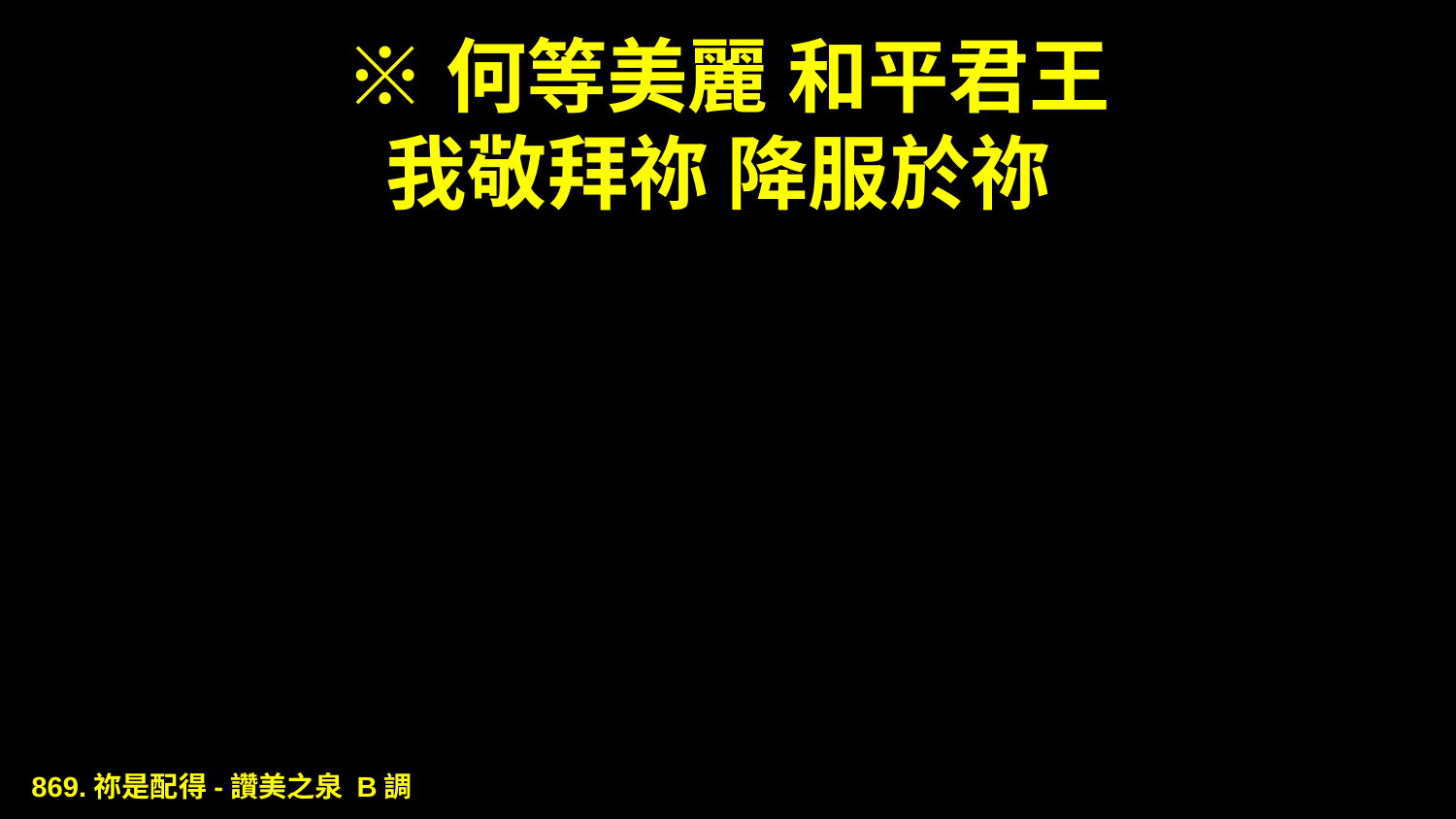

# ※何等美麗 和平君王 我敬拜祢 降服於祢
869.祢是配得-讚美之泉 B調